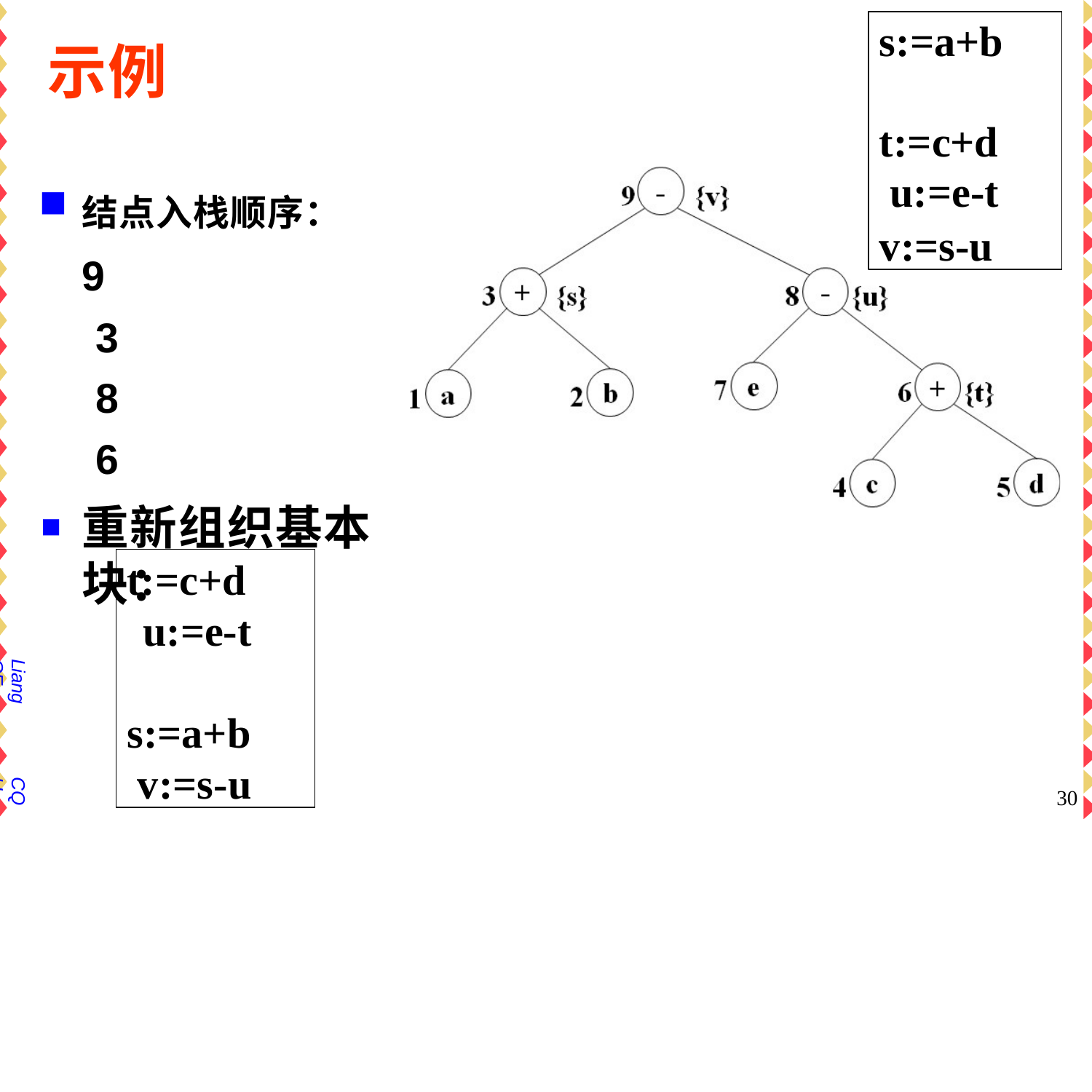

s:=a+b  t:=c+d  u:=e-t
v:=s-u
# 示例
结点入栈顺序：   9
3
8
6
重新组织基本块：

t:=c+d  u:=e-t  s:=a+b  v:=s-u
Liang GE
CQU
30